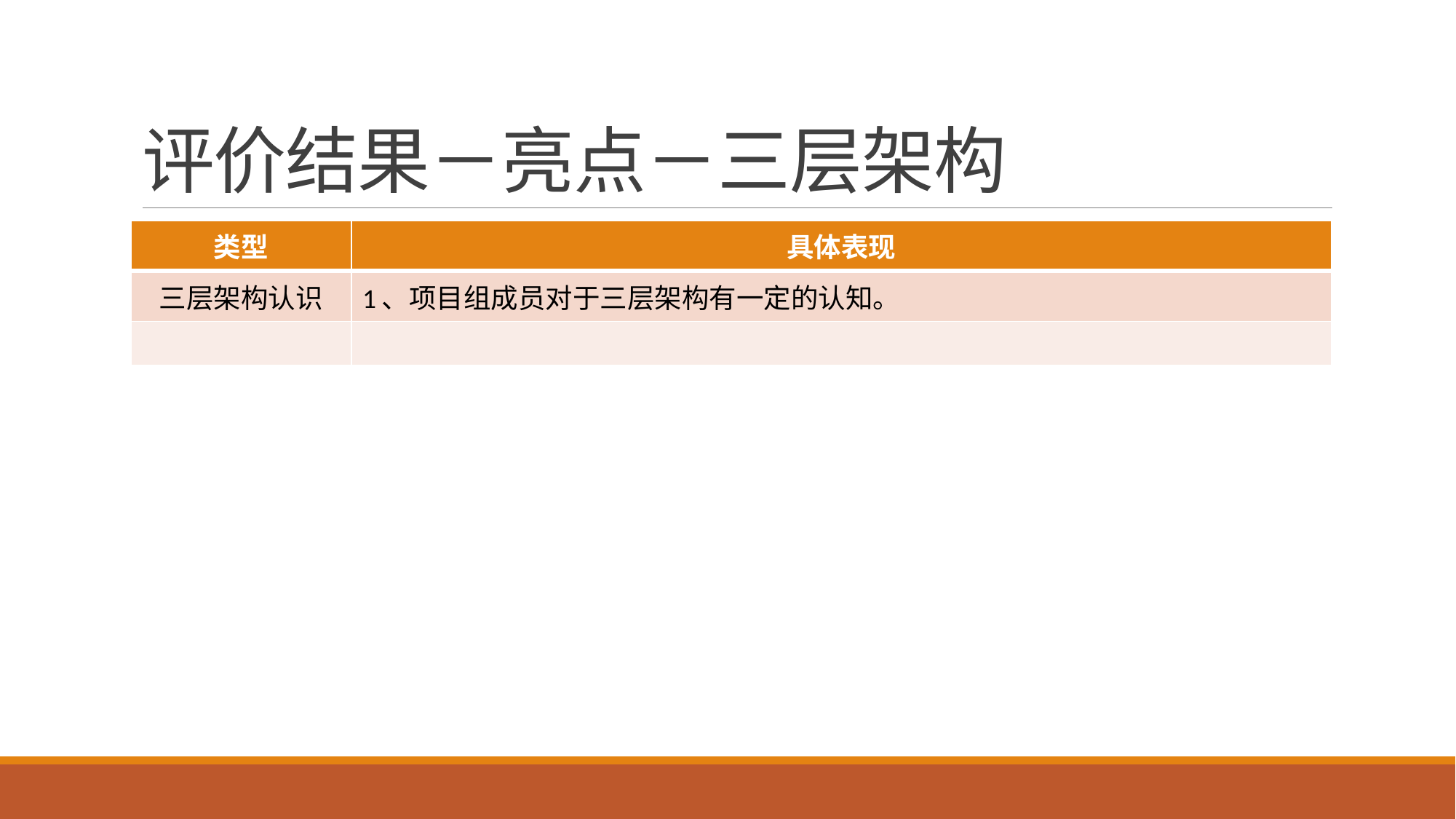

# 评价结果－亮点－三层架构
| 类型 | 具体表现 |
| --- | --- |
| 三层架构认识 | 1、项目组成员对于三层架构有一定的认知。 |
|  |  |